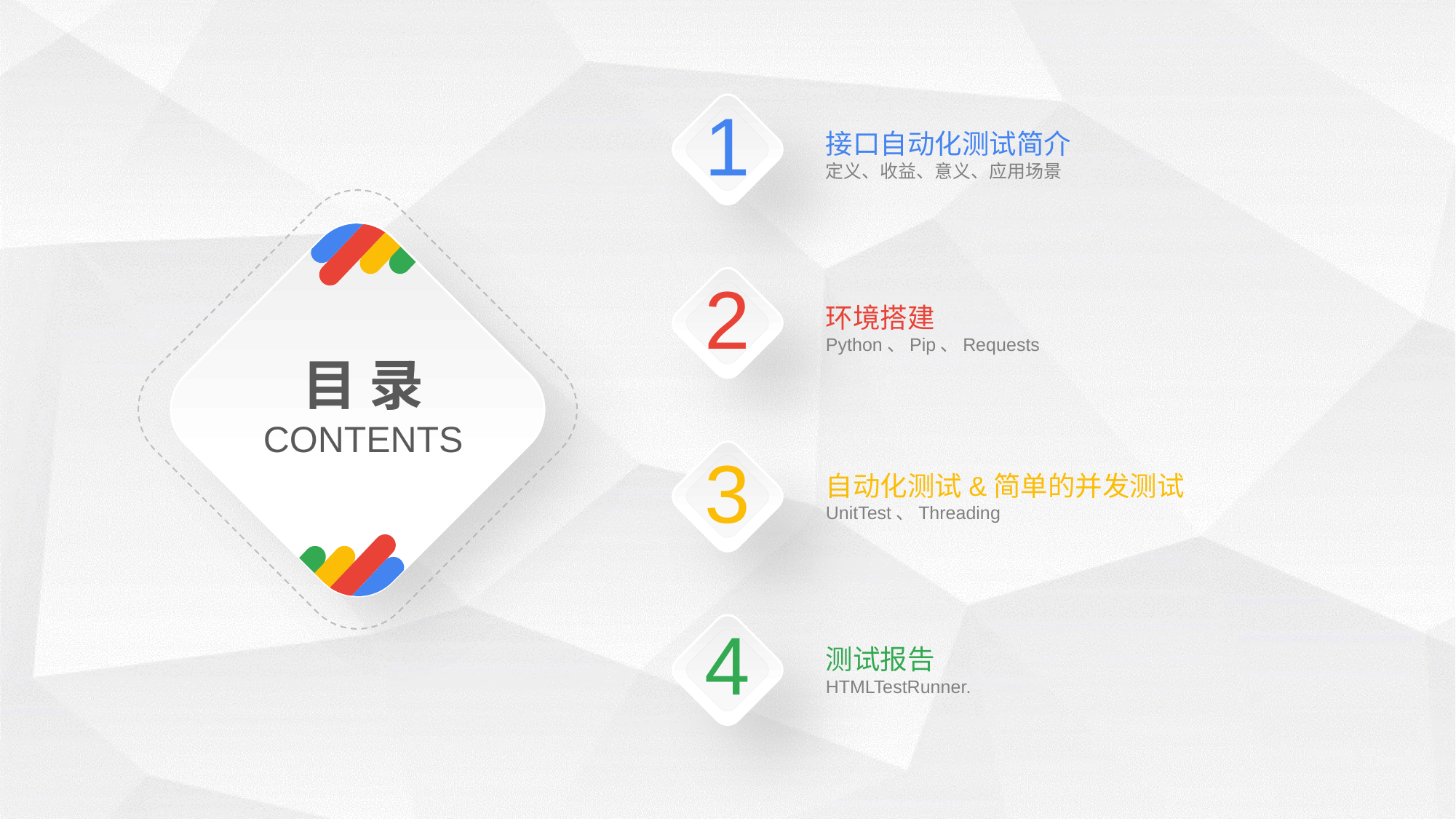

1

接口自动化测试简介
定义、收益、意义、应用场景

2

环境搭建
Python、Pip、Requests
目 录
CONTENTS
3

自动化测试&简单的并发测试
UnitTest、Threading
4

测试报告
HTMLTestRunner.